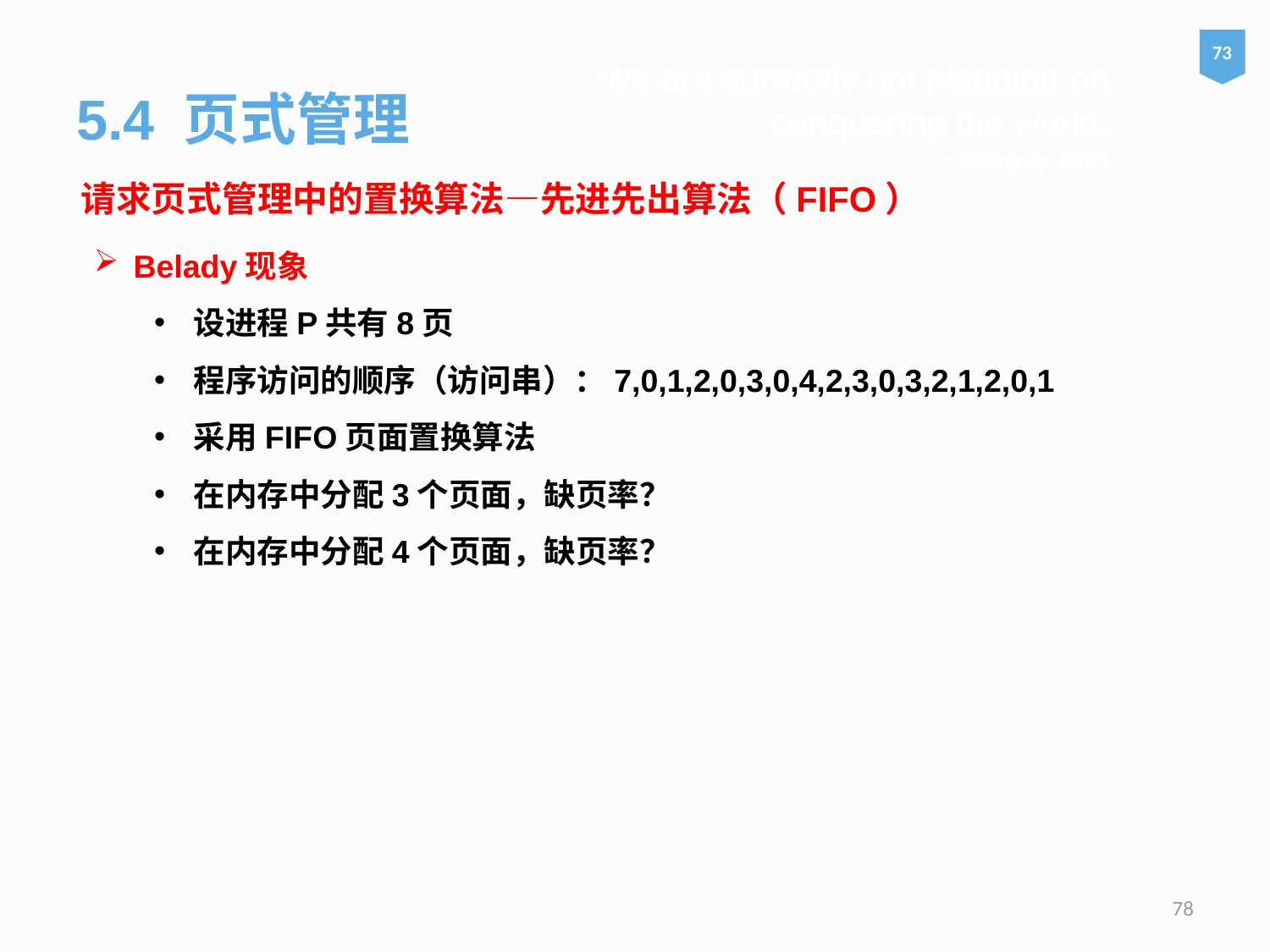

73
# We are currently not planning on conquering the world. – Sergey Brin
5.4 页式管理
请求页式管理中的置换算法—先进先出算法（FIFO）

Belady现象
设进程P共有8页
程序访问的顺序（访问串）：7,0,1,2,0,3,0,4,2,3,0,3,2,1,2,0,1
采用FIFO页面置换算法
在内存中分配3个页面，缺页率？
在内存中分配4个页面，缺页率？

78